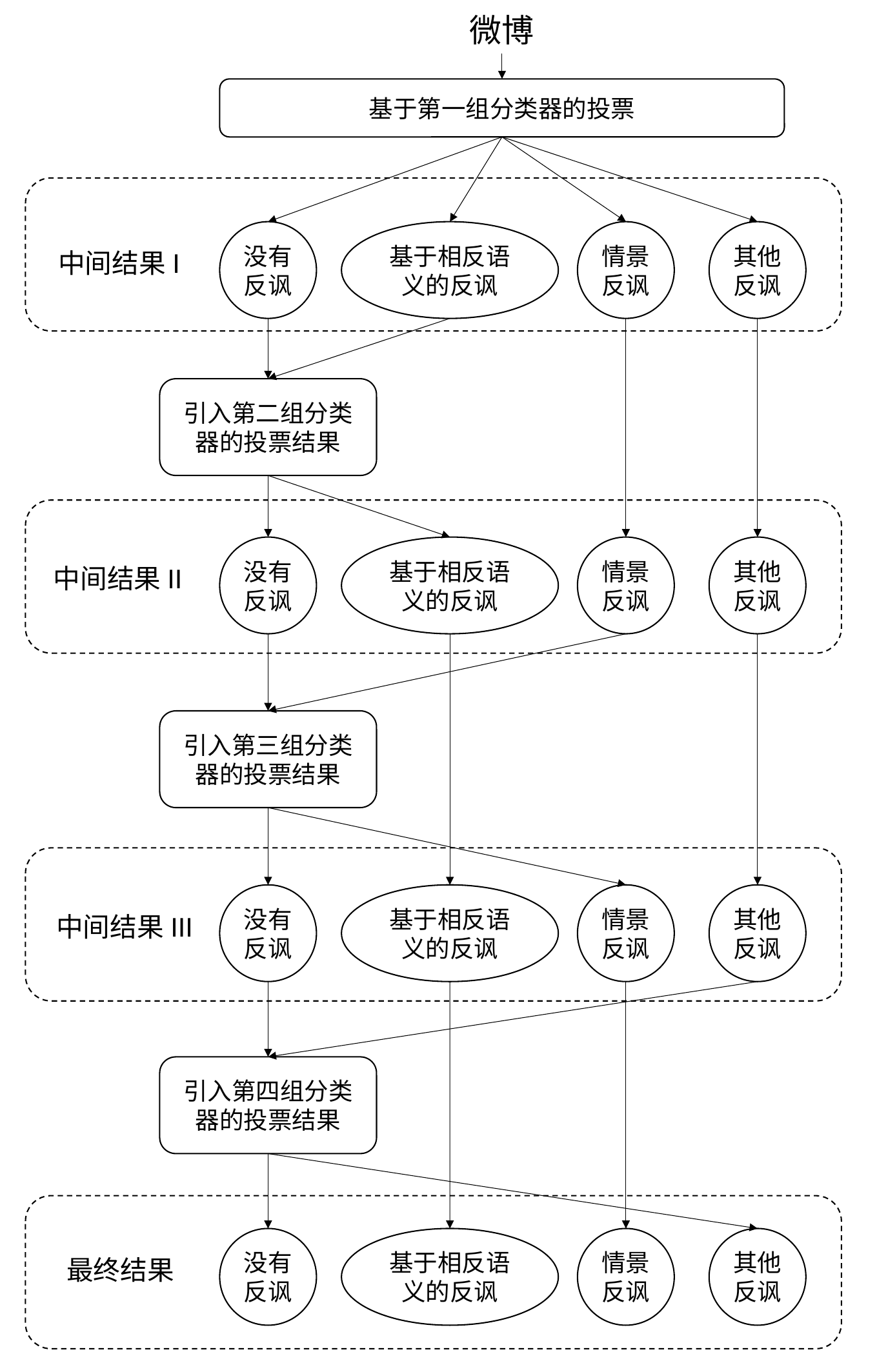

微博
基于第一组分类器的投票

没有反讽
基于相反语义的反讽
情景反讽
其他反讽
中间结果I
引入第二组分类器的投票结果

没有反讽
基于相反语义的反讽
情景反讽
其他反讽
中间结果II
引入第三组分类器的投票结果

没有反讽
基于相反语义的反讽
情景反讽
其他反讽
中间结果III
引入第四组分类器的投票结果

没有反讽
基于相反语义的反讽
情景反讽
其他反讽
最终结果